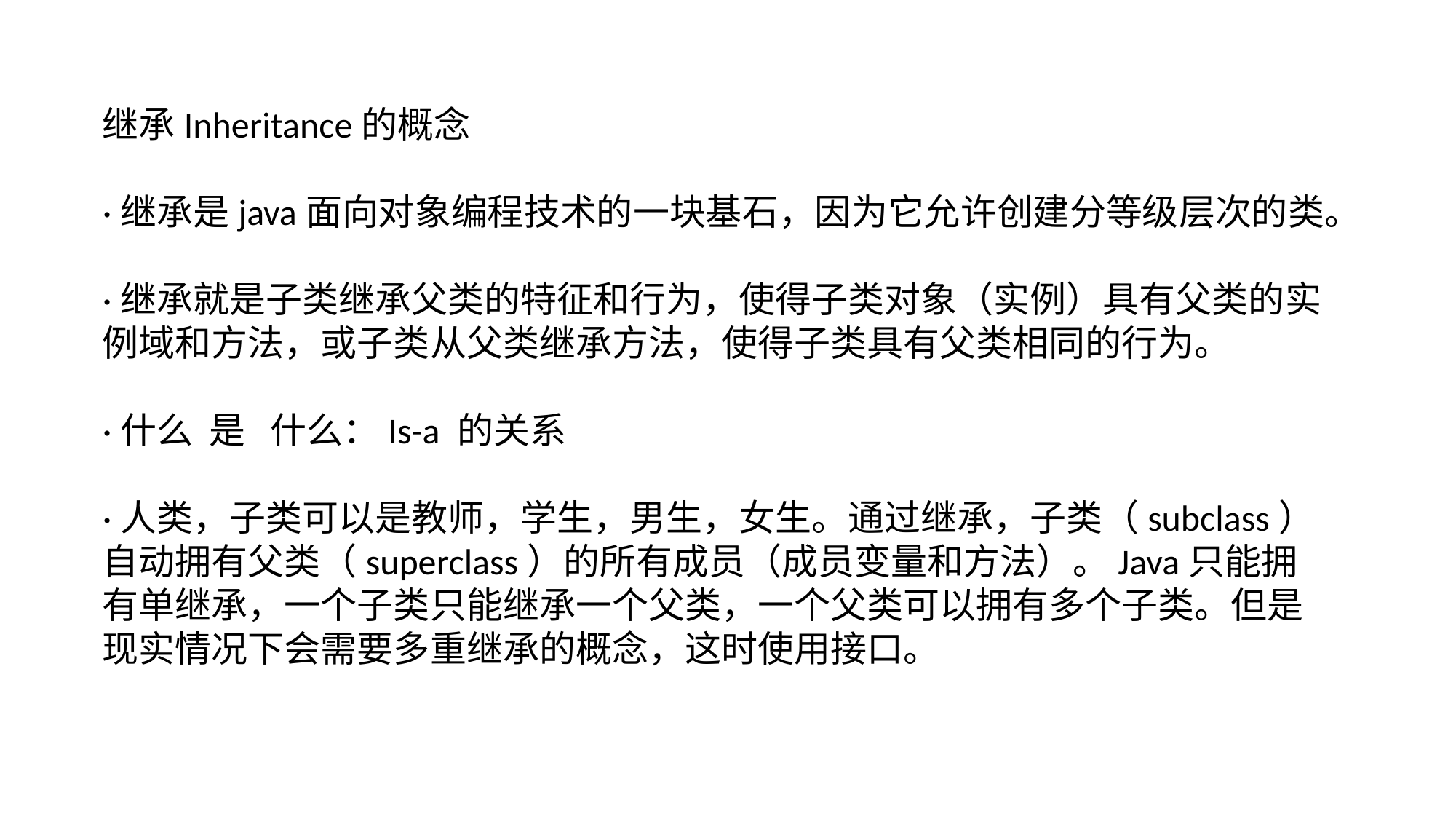

继承Inheritance的概念

·继承是java面向对象编程技术的一块基石，因为它允许创建分等级层次的类。

·继承就是子类继承父类的特征和行为，使得子类对象（实例）具有父类的实例域和方法，或子类从父类继承方法，使得子类具有父类相同的行为。

·什么  是   什么：Is-a 的关系

·人类，子类可以是教师，学生，男生，女生。通过继承，子类（subclass）自动拥有父类（superclass）的所有成员（成员变量和方法）。Java只能拥有单继承，一个子类只能继承一个父类，一个父类可以拥有多个子类。但是现实情况下会需要多重继承的概念，这时使用接口。